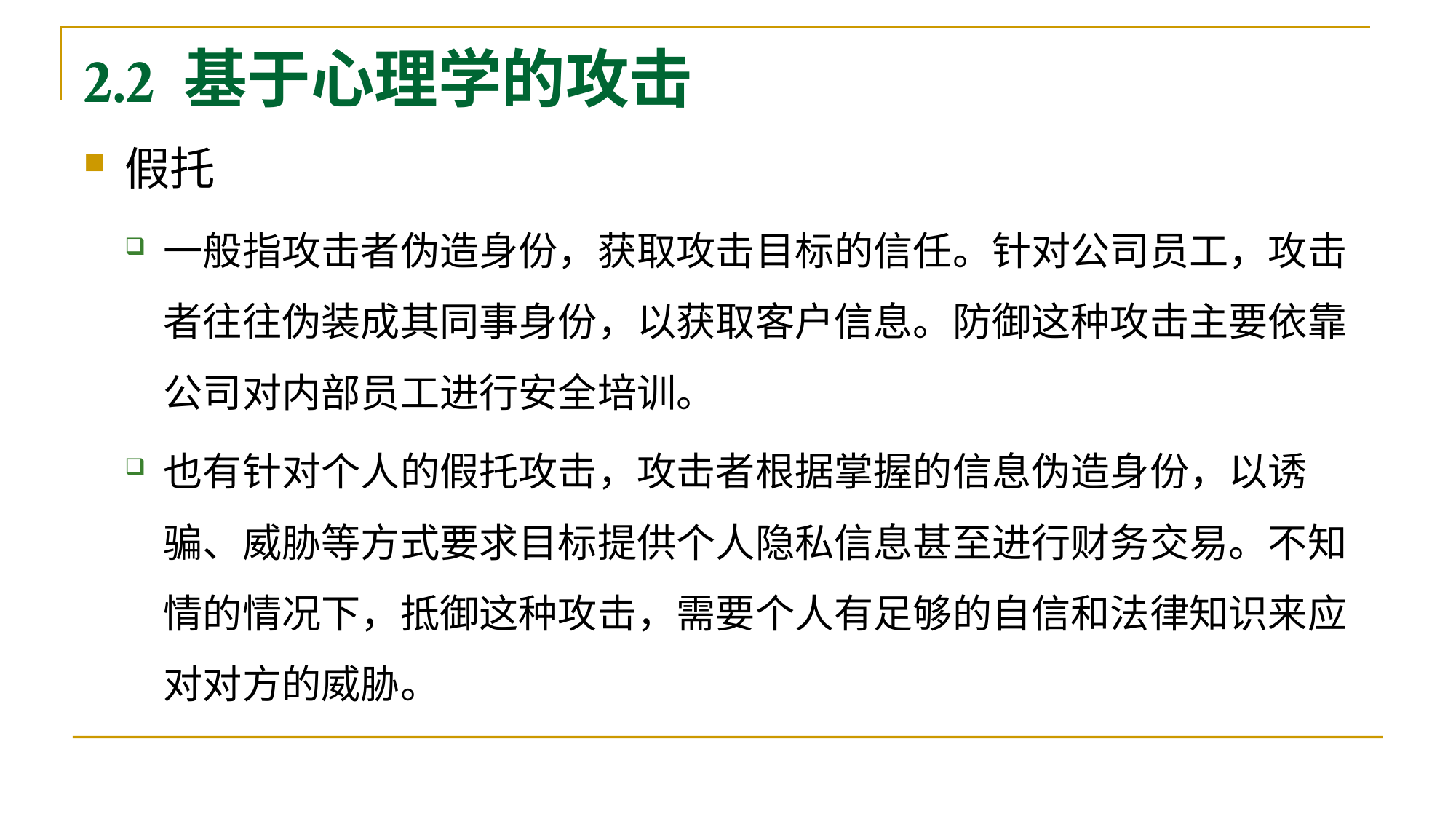

# 2.2 基于心理学的攻击
假托
一般指攻击者伪造身份，获取攻击目标的信任。针对公司员工，攻击者往往伪装成其同事身份，以获取客户信息。防御这种攻击主要依靠公司对内部员工进行安全培训。
也有针对个人的假托攻击，攻击者根据掌握的信息伪造身份，以诱骗、威胁等方式要求目标提供个人隐私信息甚至进行财务交易。不知情的情况下，抵御这种攻击，需要个人有足够的自信和法律知识来应对对方的威胁。